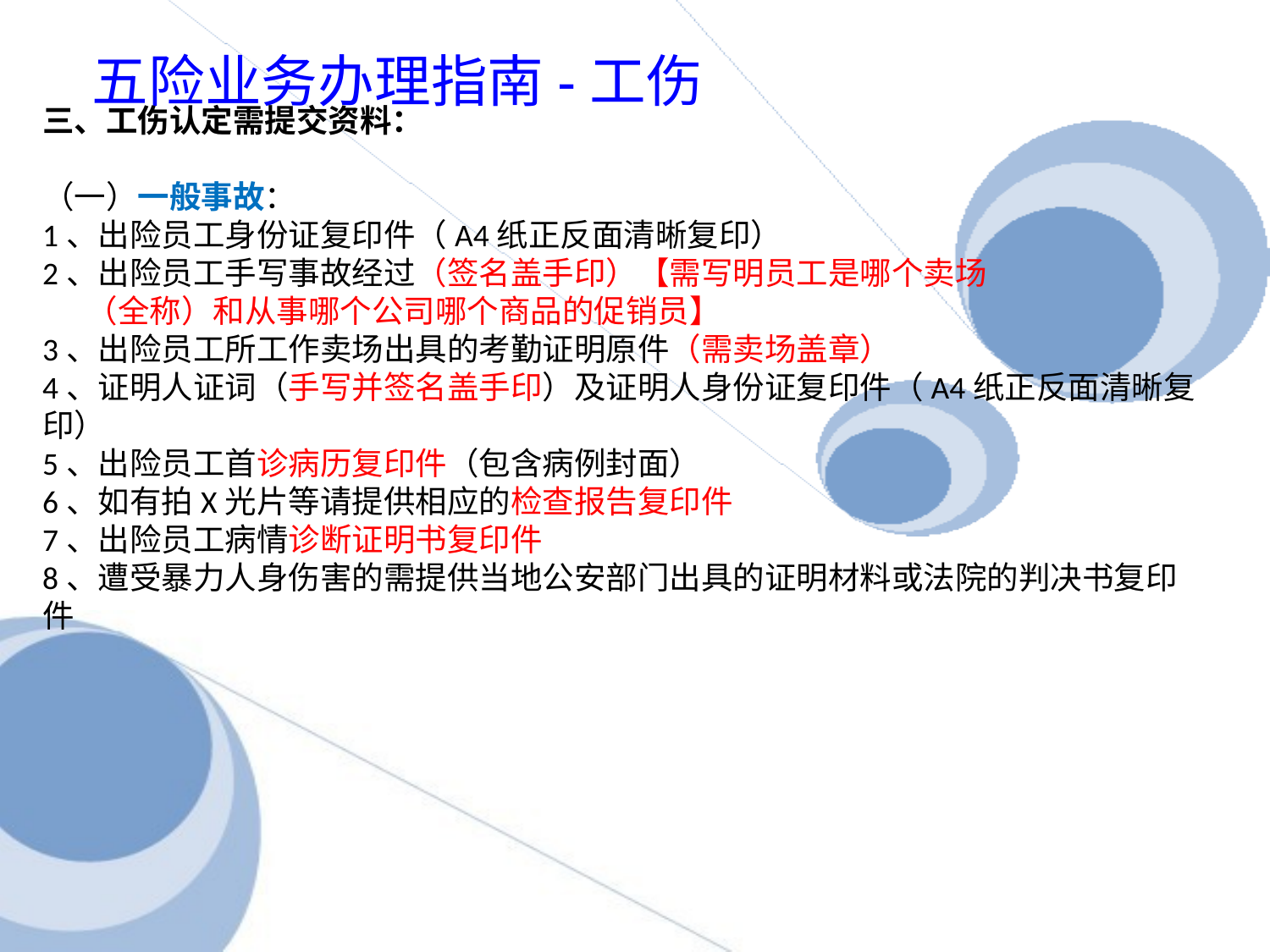

# 五险业务办理指南-工伤
三、工伤认定需提交资料：

（一）一般事故：
1、出险员工身份证复印件（A4纸正反面清晰复印）
2、出险员工手写事故经过（签名盖手印）【需写明员工是哪个卖场
     （全称）和从事哪个公司哪个商品的促销员】
3、出险员工所工作卖场出具的考勤证明原件（需卖场盖章）
4、证明人证词（手写并签名盖手印）及证明人身份证复印件（A4纸正反面清晰复印）
5、出险员工首诊病历复印件（包含病例封面）
6、如有拍X光片等请提供相应的检查报告复印件
7、出险员工病情诊断证明书复印件
8、遭受暴力人身伤害的需提供当地公安部门出具的证明材料或法院的判决书复印件